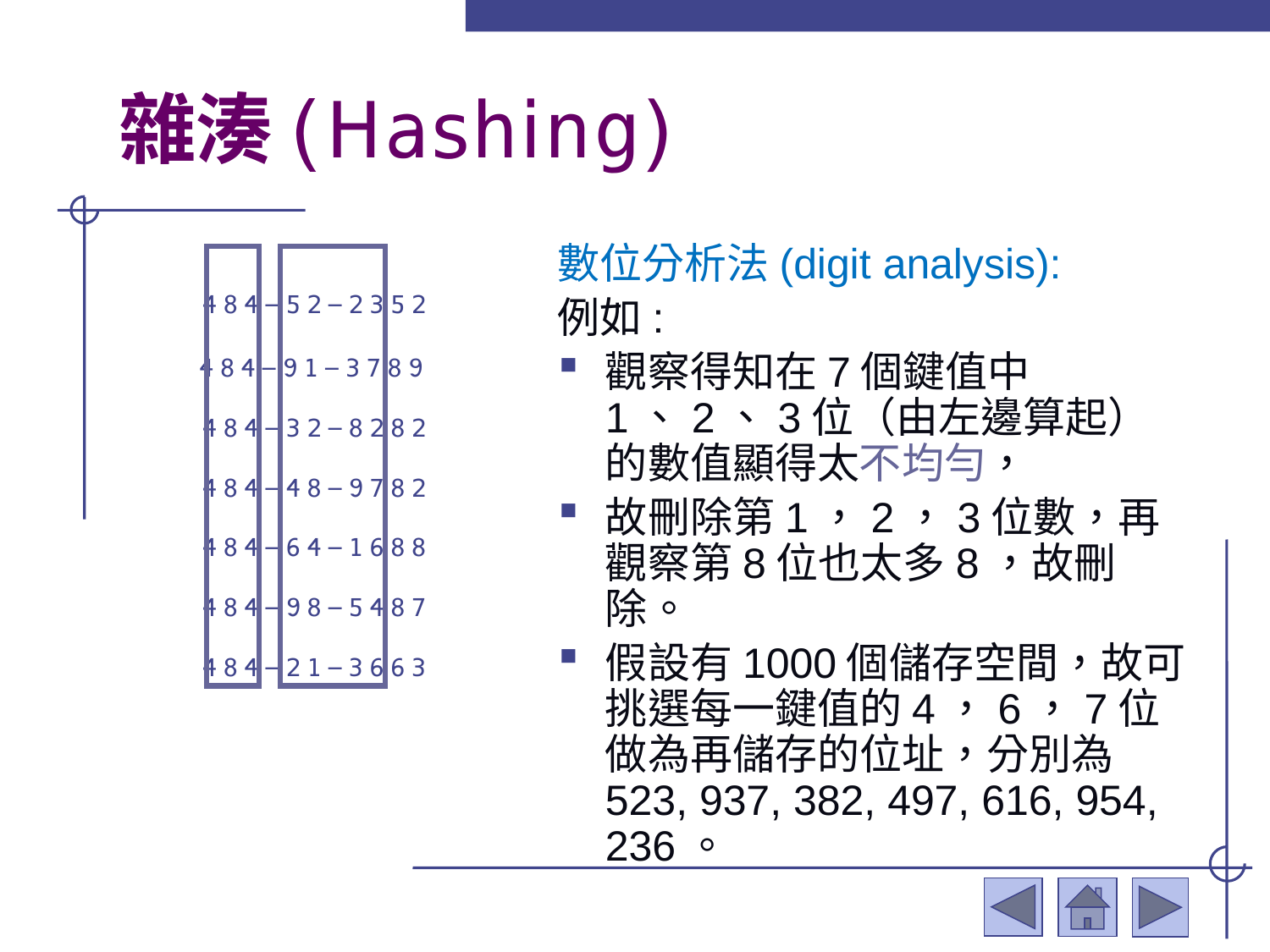

# 雜湊(Hashing)
數位分析法(digit analysis):
例如:
觀察得知在7個鍵值中1、2、3位（由左邊算起）的數值顯得太不均勻，
故刪除第1，2，3位數，再觀察第8位也太多8，故刪除。
假設有1000個儲存空間，故可挑選每一鍵值的4，6，7位做為再儲存的位址，分別為523, 937, 382, 497, 616, 954, 236。

4 8 4 – 5 2 – 2 3 5 2
4 8 4 – 9 1 – 3 7 8 9
4 8 4 – 3 2 – 8 2 8 2
4 8 4 – 4 8 – 9 7 8 2
4 8 4 – 6 4 – 1 6 8 8
4 8 4 – 9 8 – 5 4 8 7
4 8 4 – 2 1 – 3 6 6 3